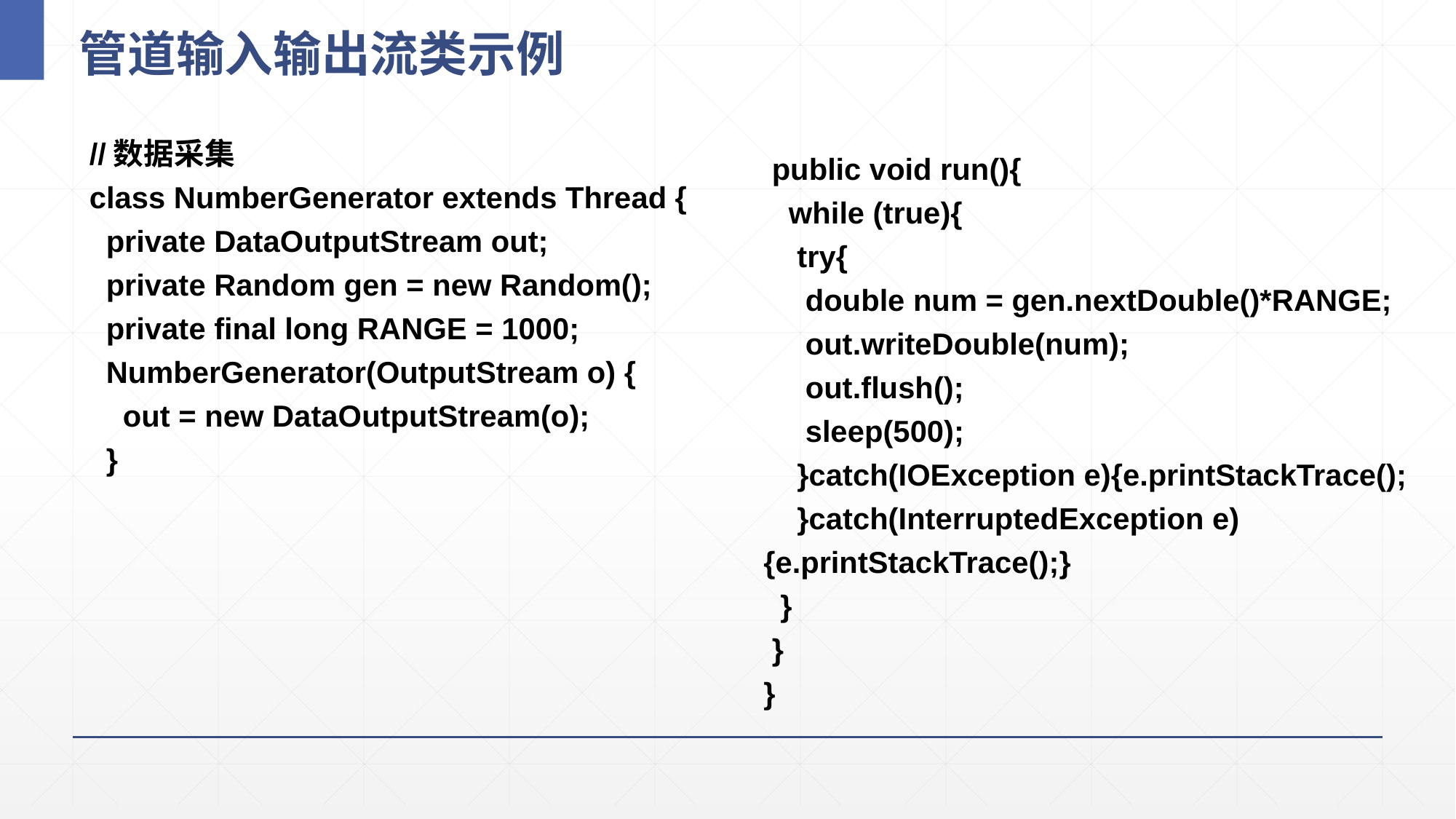

# 管道输入输出流类示例
//数据采集
class NumberGenerator extends Thread {
  private DataOutputStream out;
  private Random gen = new Random();
  private final long RANGE = 1000;
  NumberGenerator(OutputStream o) {
    out = new DataOutputStream(o);
  }

 public void run(){
   while (true){
    try{
     double num = gen.nextDouble()*RANGE;
     out.writeDouble(num);
     out.flush();
     sleep(500);
    }catch(IOException e){e.printStackTrace();
    }catch(InterruptedException e){e.printStackTrace();}
  }
 }
}